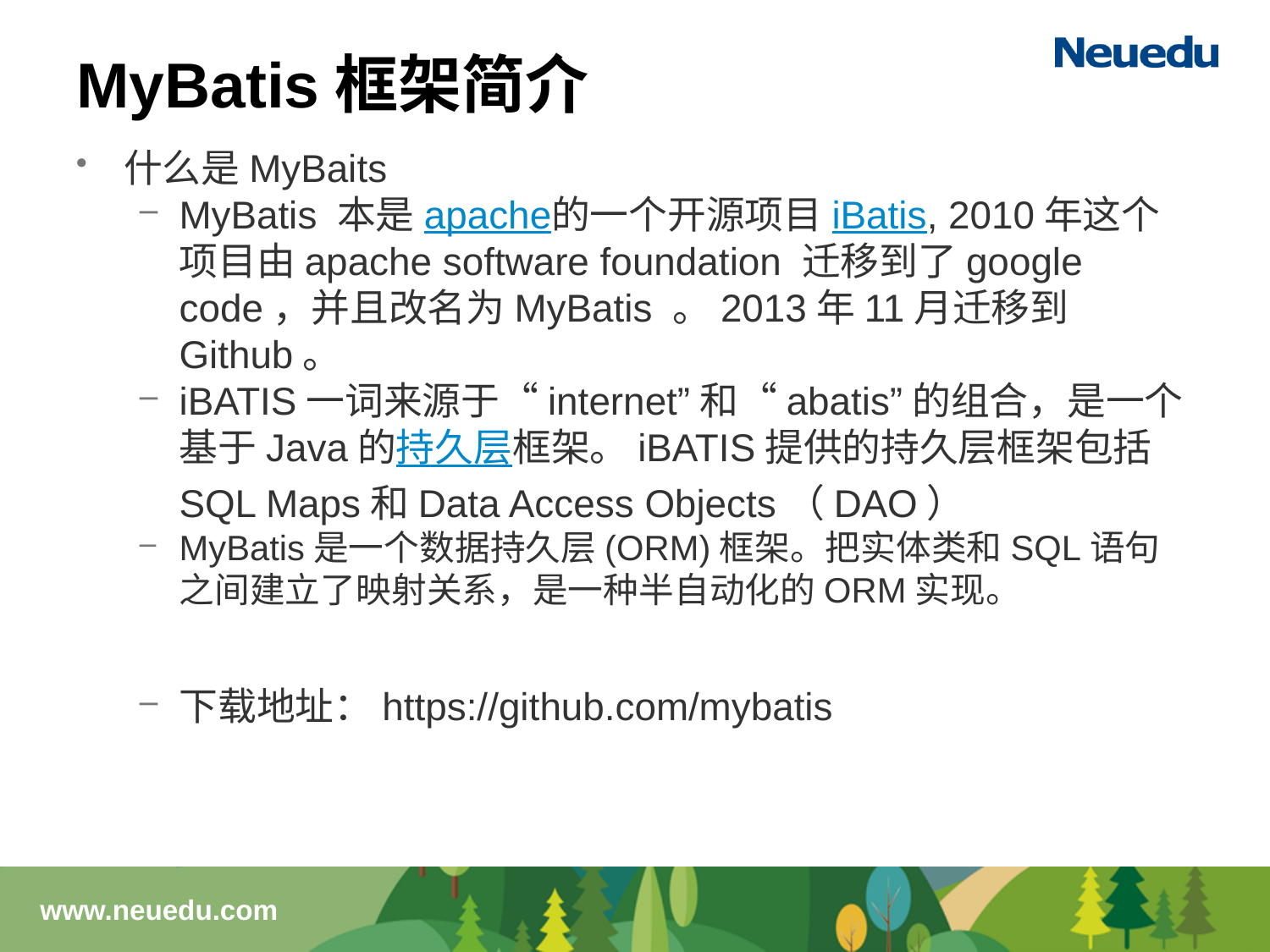

# MyBatis框架简介
什么是MyBaits
MyBatis 本是apache的一个开源项目iBatis, 2010年这个项目由apache software foundation 迁移到了google code，并且改名为MyBatis 。2013年11月迁移到Github。
iBATIS一词来源于“internet”和“abatis”的组合，是一个基于Java的持久层框架。iBATIS提供的持久层框架包括SQL Maps和Data Access Objects（DAO）
MyBatis是一个数据持久层(ORM)框架。把实体类和SQL语句之间建立了映射关系，是一种半自动化的ORM实现。

下载地址：https://github.com/mybatis